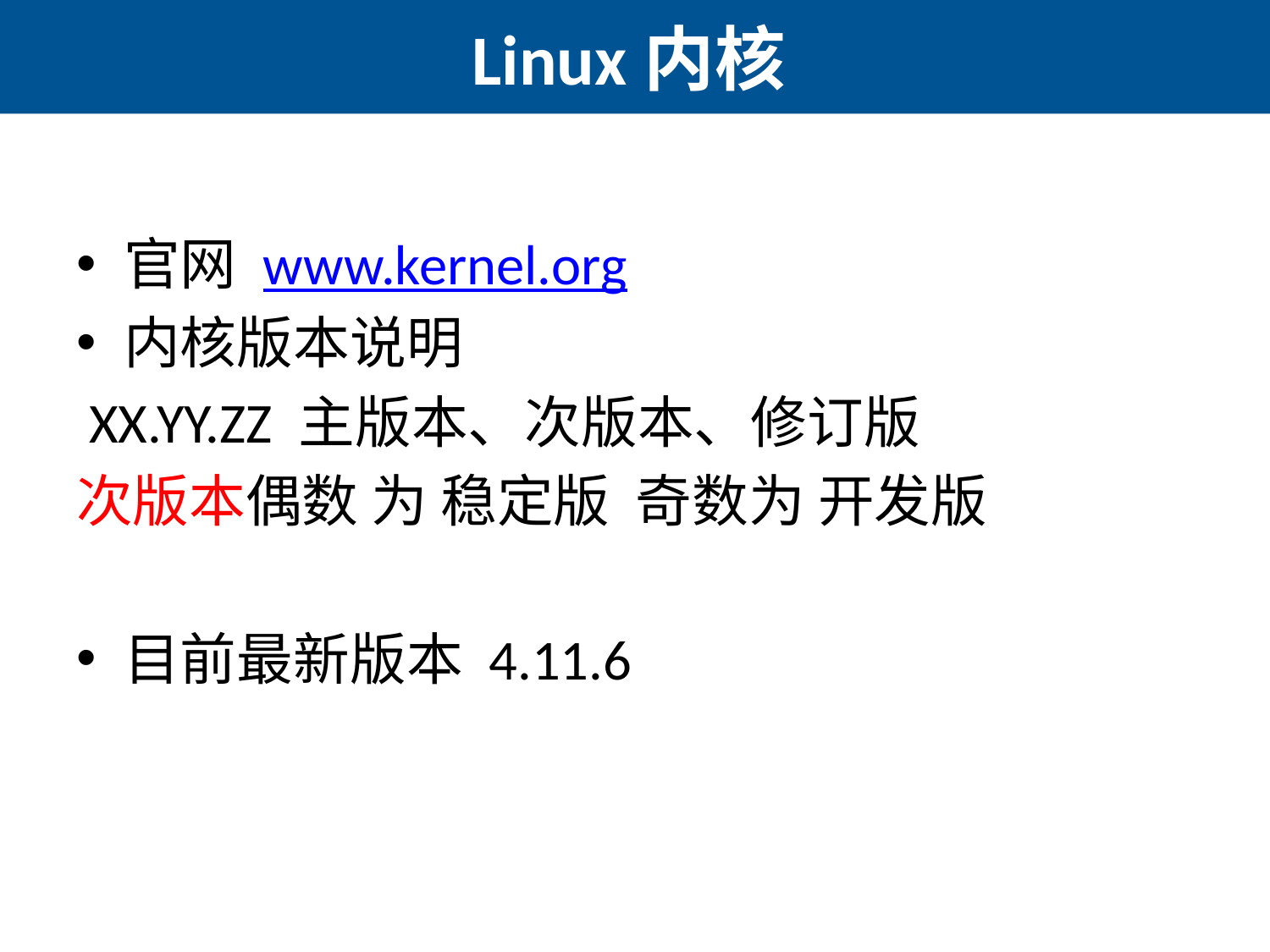

# Linux内核
官网 www.kernel.org
内核版本说明
 XX.YY.ZZ 主版本、次版本、修订版
次版本偶数 为 稳定版  奇数为 开发版

目前最新版本 4.11.6